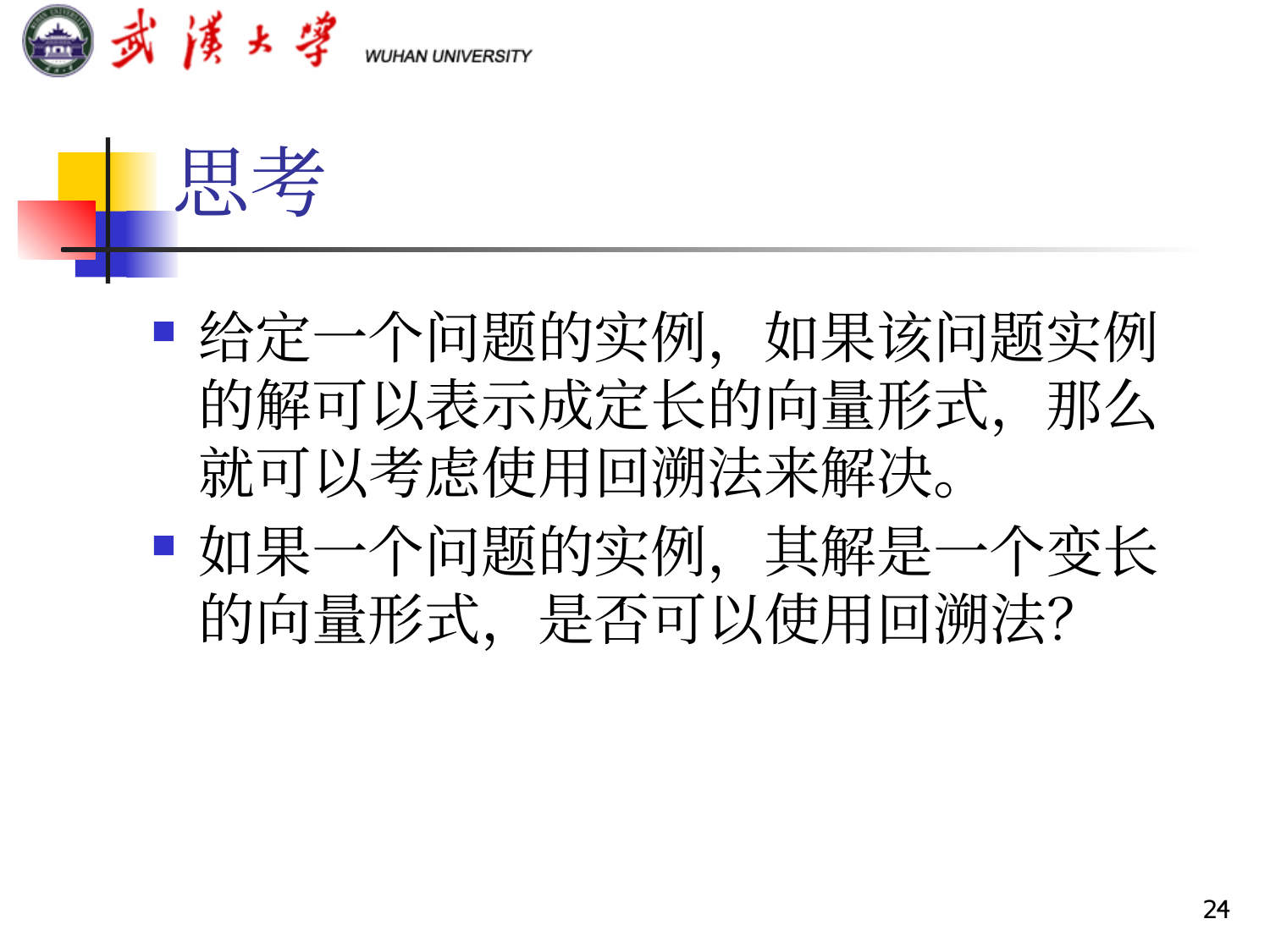

# 思考
给定一个问题的实例，如果该问题实例的解可以表示成定长的向量形式，那么就可以考虑使用回溯法来解决。
如果一个问题的实例，其解是一个变长的向量形式，是否可以使用回溯法？
24